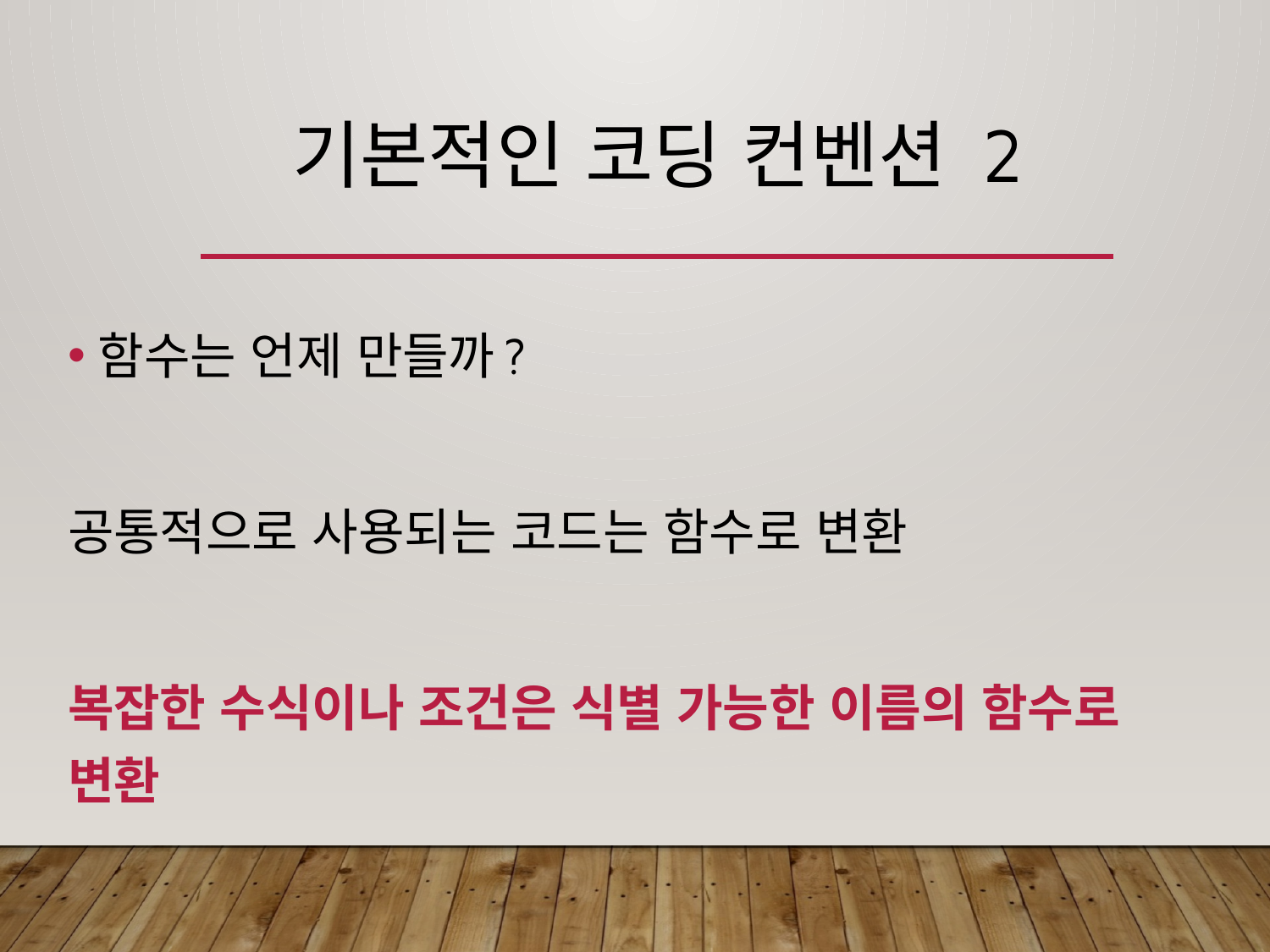

# 기본적인 코딩 컨벤션 2
함수는 언제 만들까?

공통적으로 사용되는 코드는 함수로 변환

복잡한 수식이나 조건은 식별 가능한 이름의 함수로 변환